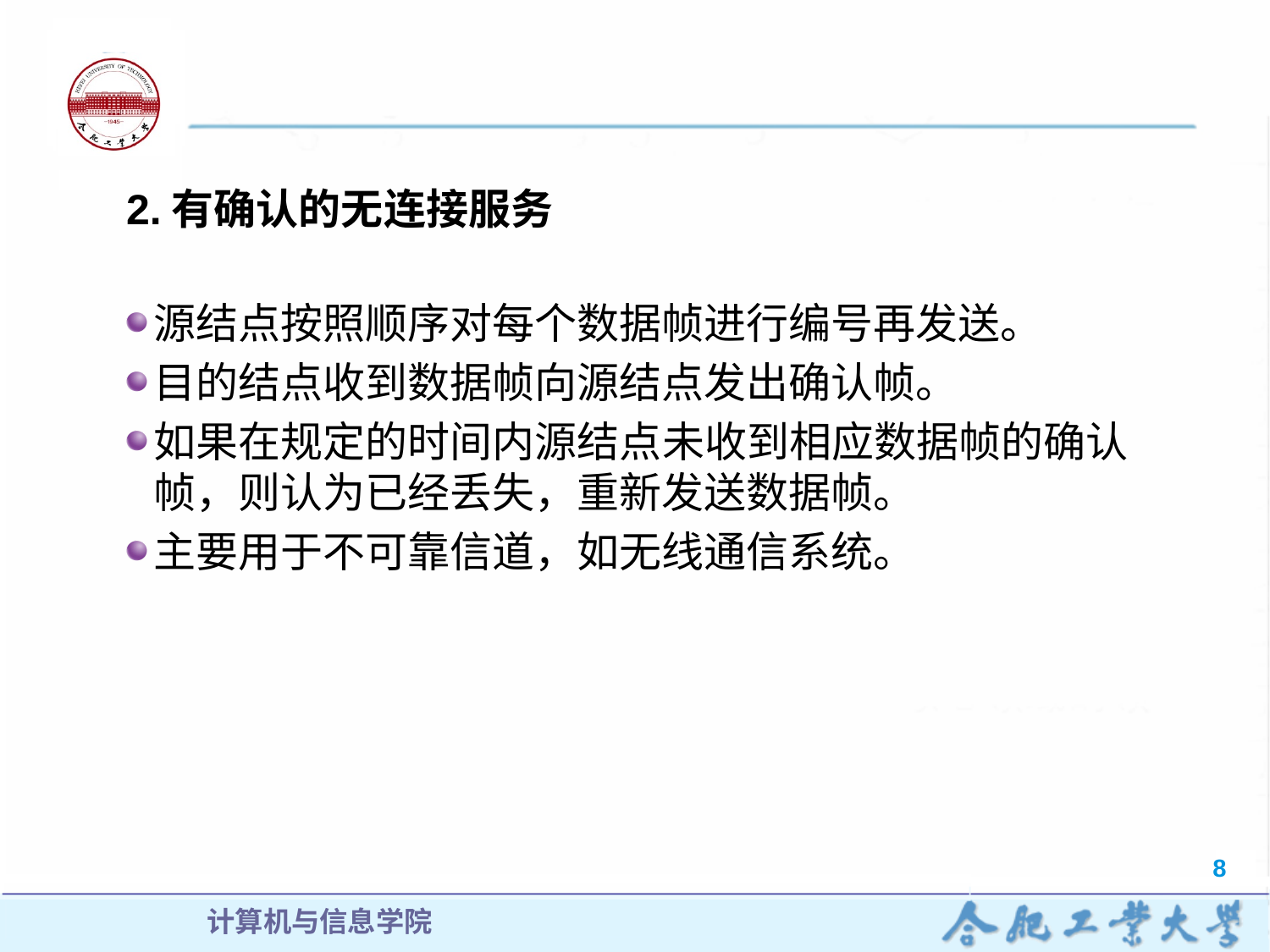

2.有确认的无连接服务
源结点按照顺序对每个数据帧进行编号再发送。
目的结点收到数据帧向源结点发出确认帧。
如果在规定的时间内源结点未收到相应数据帧的确认帧，则认为已经丢失，重新发送数据帧。
主要用于不可靠信道，如无线通信系统。